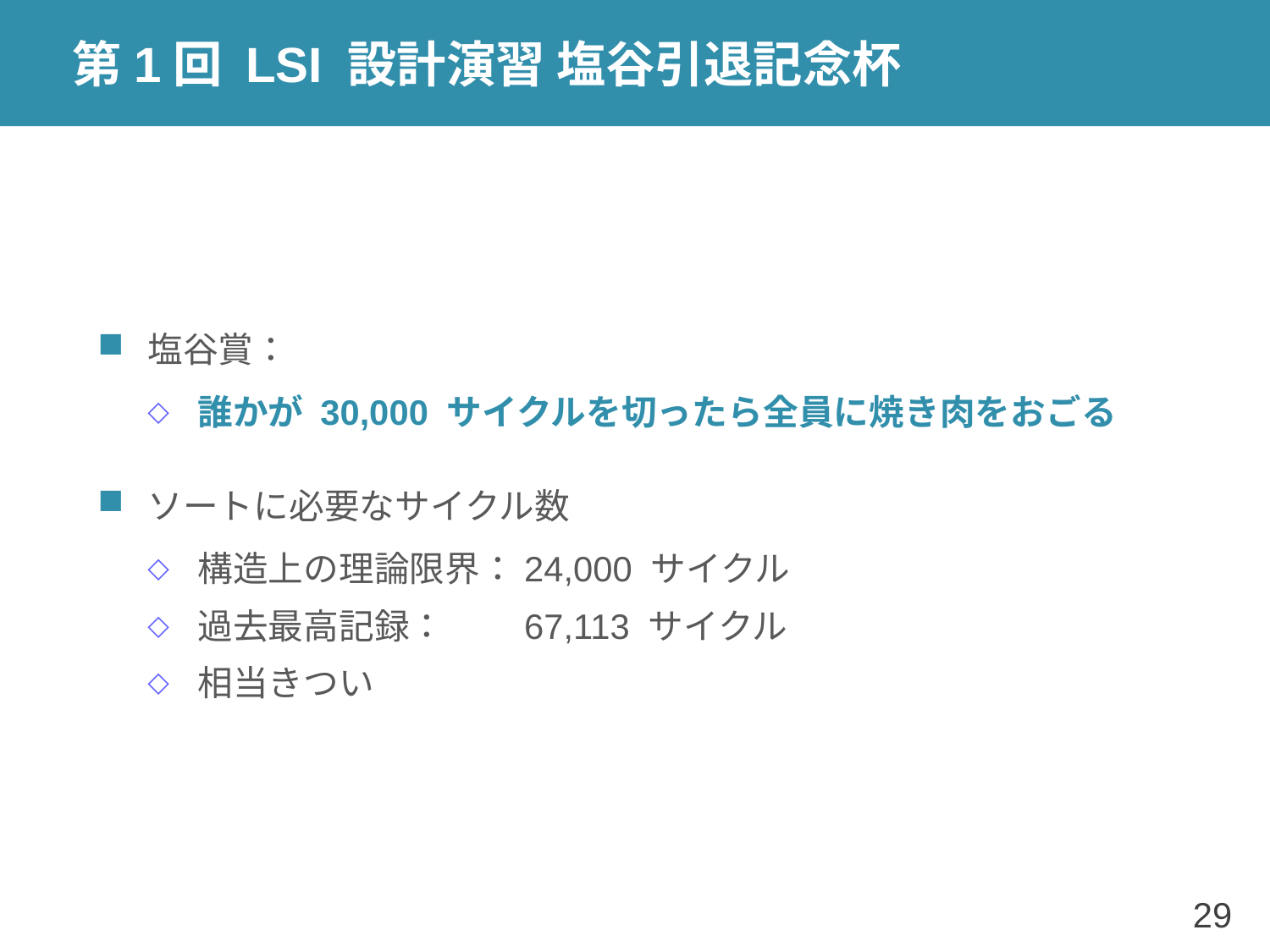

# 第1回 LSI 設計演習 塩谷引退記念杯
塩谷賞：
誰かが 30,000 サイクルを切ったら全員に焼き肉をおごる
ソートに必要なサイクル数
構造上の理論限界：24,000 サイクル
過去最高記録：　　67,113 サイクル
相当きつい